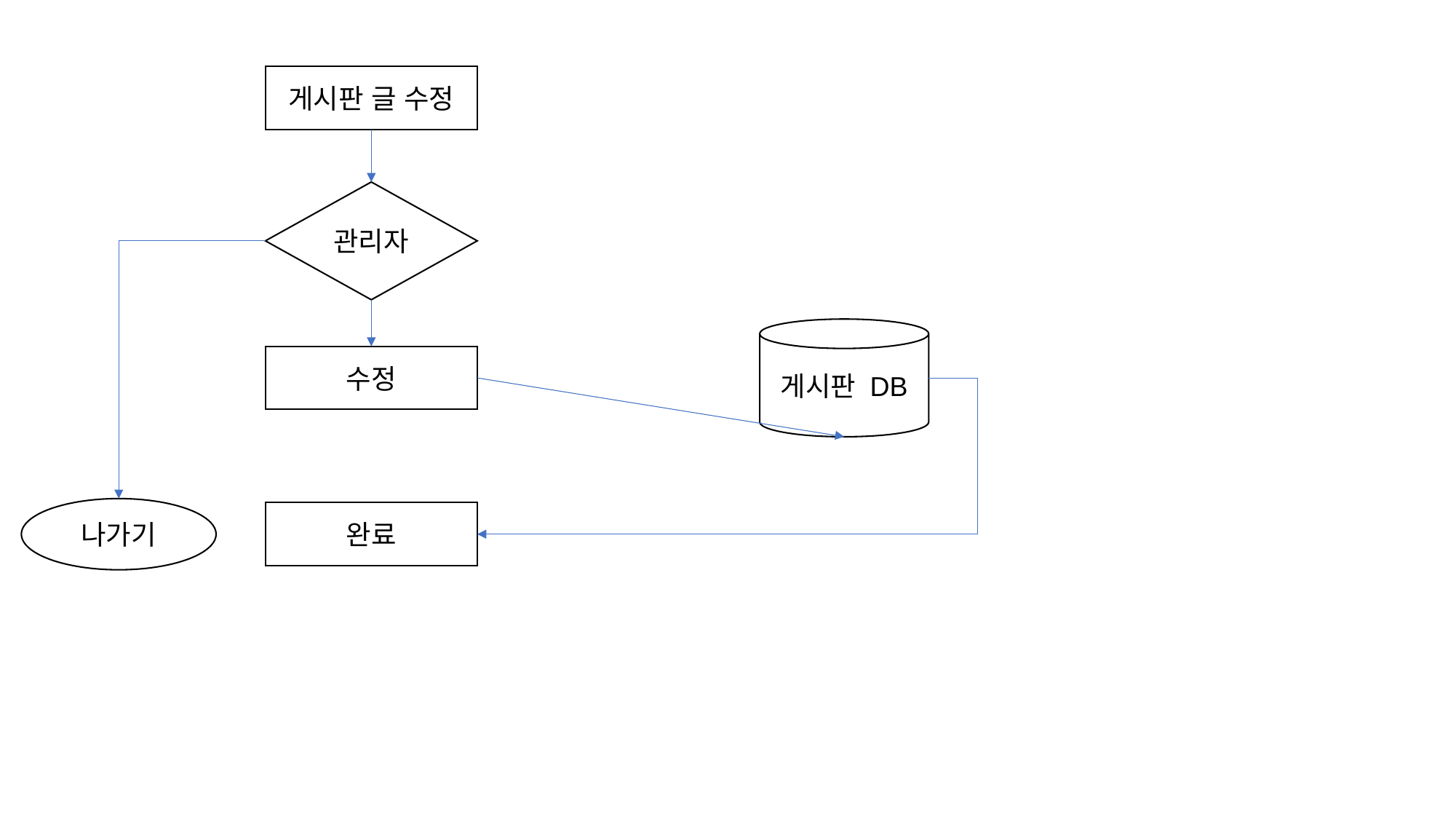

게시판 글 수정
관리자
게시판 DB
수정
나가기
완료